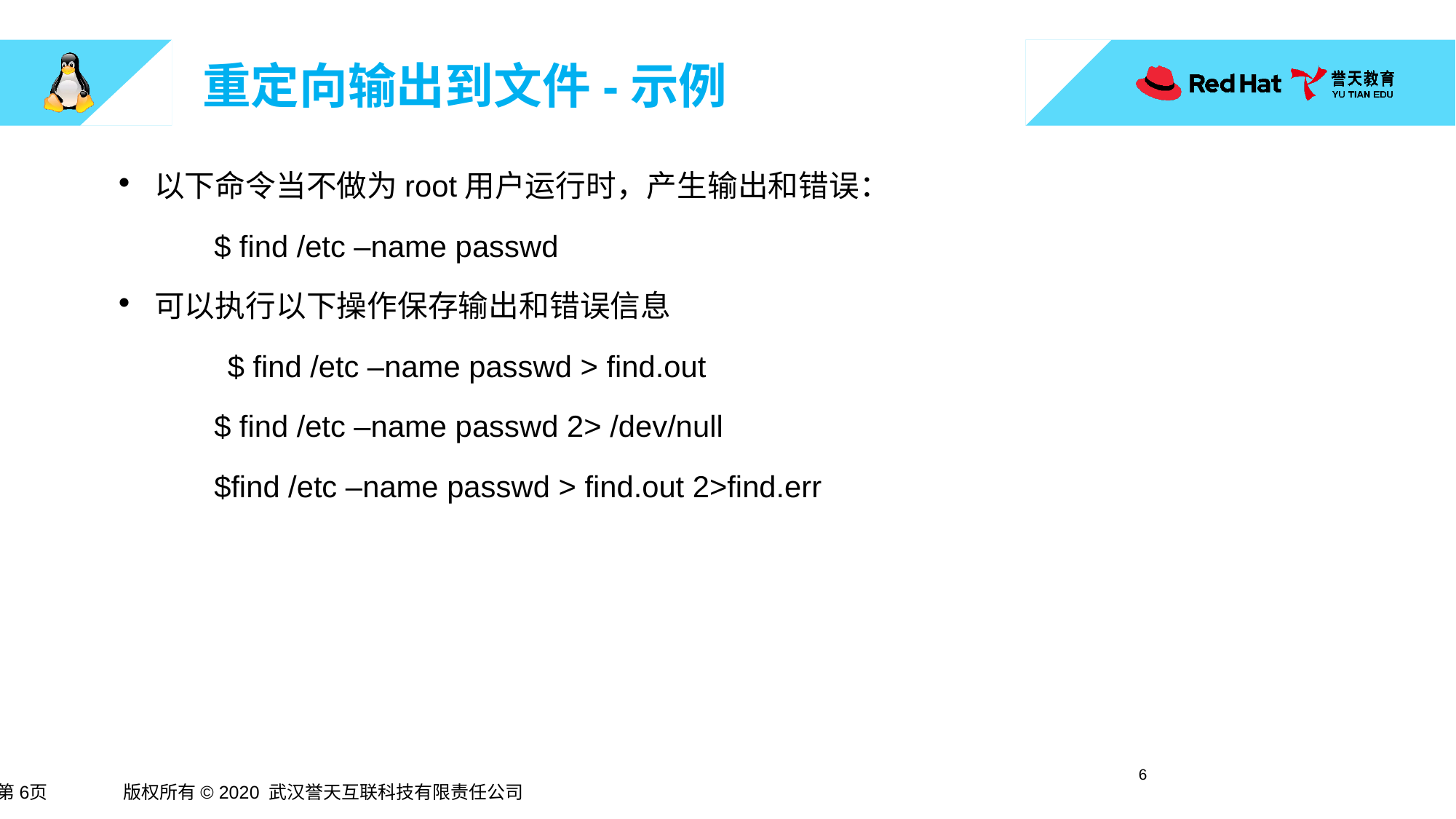

# 重定向输出到文件-示例
以下命令当不做为root用户运行时，产生输出和错误：
$ find /etc –name passwd
可以执行以下操作保存输出和错误信息
	$ find /etc –name passwd > find.out
$ find /etc –name passwd 2> /dev/null
$find /etc –name passwd > find.out 2>find.err

6